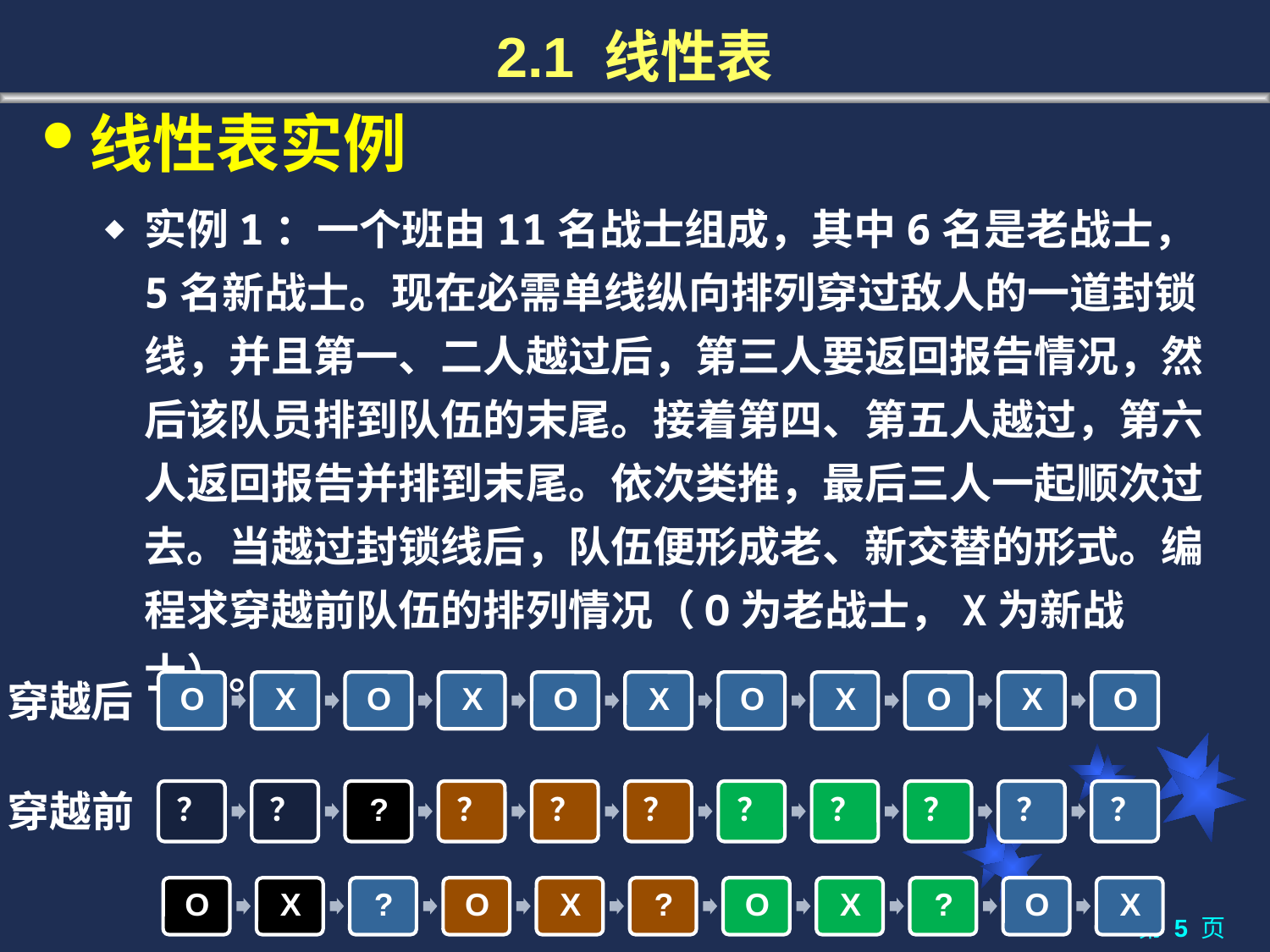

# 2.1 线性表
线性表实例
实例1：一个班由11名战士组成，其中6名是老战士，5名新战士。现在必需单线纵向排列穿过敌人的一道封锁线，并且第一、二人越过后，第三人要返回报告情况，然后该队员排到队伍的末尾。接着第四、第五人越过，第六人返回报告并排到末尾。依次类推，最后三人一起顺次过去。当越过封锁线后，队伍便形成老、新交替的形式。编程求穿越前队伍的排列情况（O为老战士，X为新战士）。
O

X

O

X

O

X

O

X

O

X

O
穿越后
？

？

?

？

？

？

？

？

？

？

？
穿越前
O

X

?

O

X

?

O

X

?

O

X
第 5 页